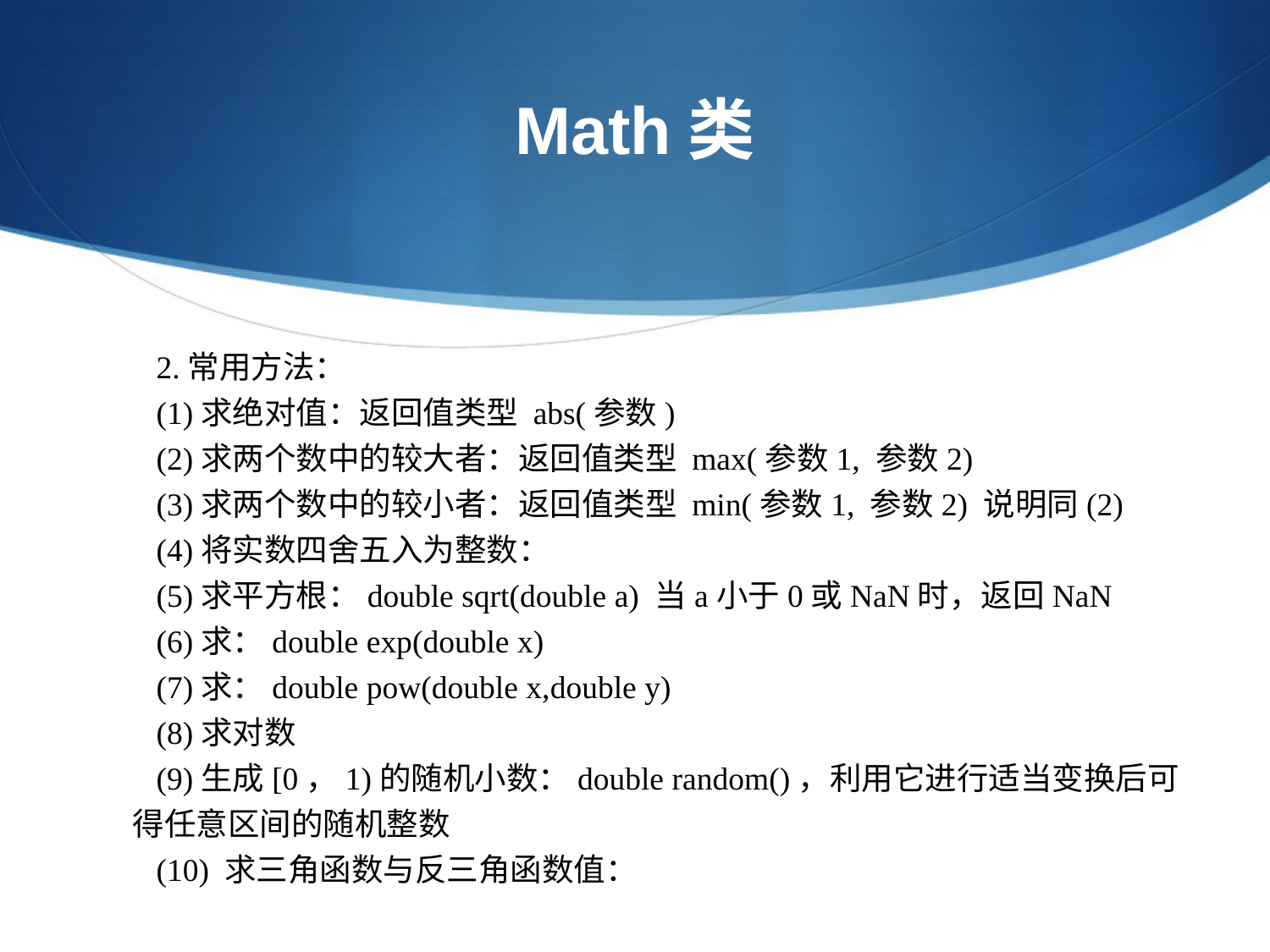

Math类
　　2.常用方法：
　　(1)求绝对值：返回值类型 abs(参数)
　　(2)求两个数中的较大者：返回值类型 max(参数1, 参数2)
　　(3)求两个数中的较小者：返回值类型 min(参数1, 参数2) 说明同(2)
　　(4)将实数四舍五入为整数：
　　(5)求平方根：double sqrt(double a) 当a小于0或NaN时，返回NaN
　　(6)求：double exp(double x)
　　(7)求：double pow(double x,double y)
　　(8)求对数
　　(9)生成[0，1)的随机小数：double random()，利用它进行适当变换后可得任意区间的随机整数
　　(10) 求三角函数与反三角函数值：